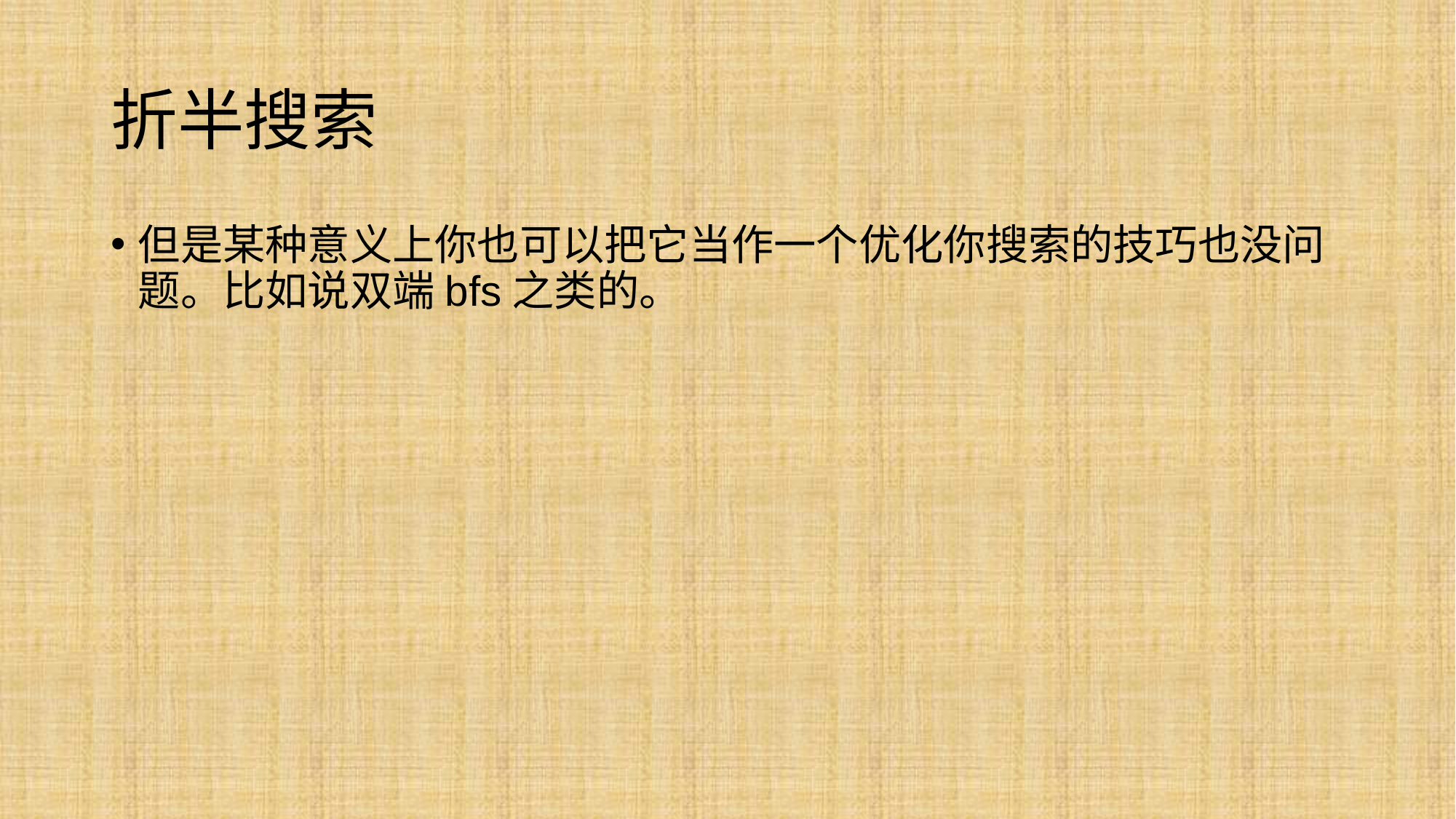

# 折半搜索
但是某种意义上你也可以把它当作一个优化你搜索的技巧也没问题。比如说双端bfs之类的。